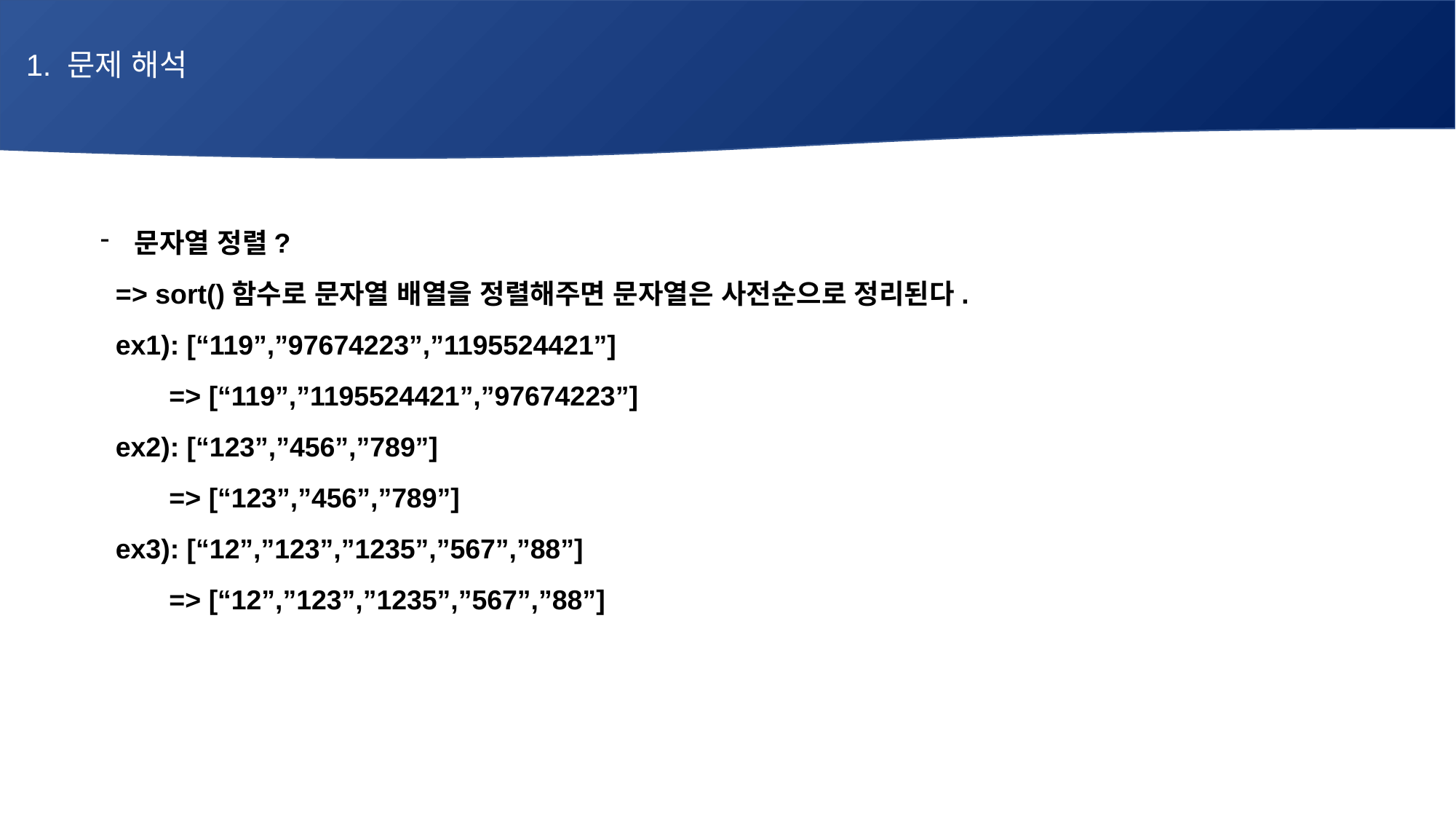

1. 문제 해석
# 매주 1 과제 LV2
문자열 정렬?

  => sort()함수로 문자열 배열을 정렬해주면 문자열은 사전순으로 정리된다.

  ex1): [“119”,”97674223”,”1195524421”]

         => [“119”,”1195524421”,”97674223”]

  ex2): [“123”,”456”,”789”]

         => [“123”,”456”,”789”]

  ex3): [“12”,”123”,”1235”,”567”,”88”]

         => [“12”,”123”,”1235”,”567”,”88”]